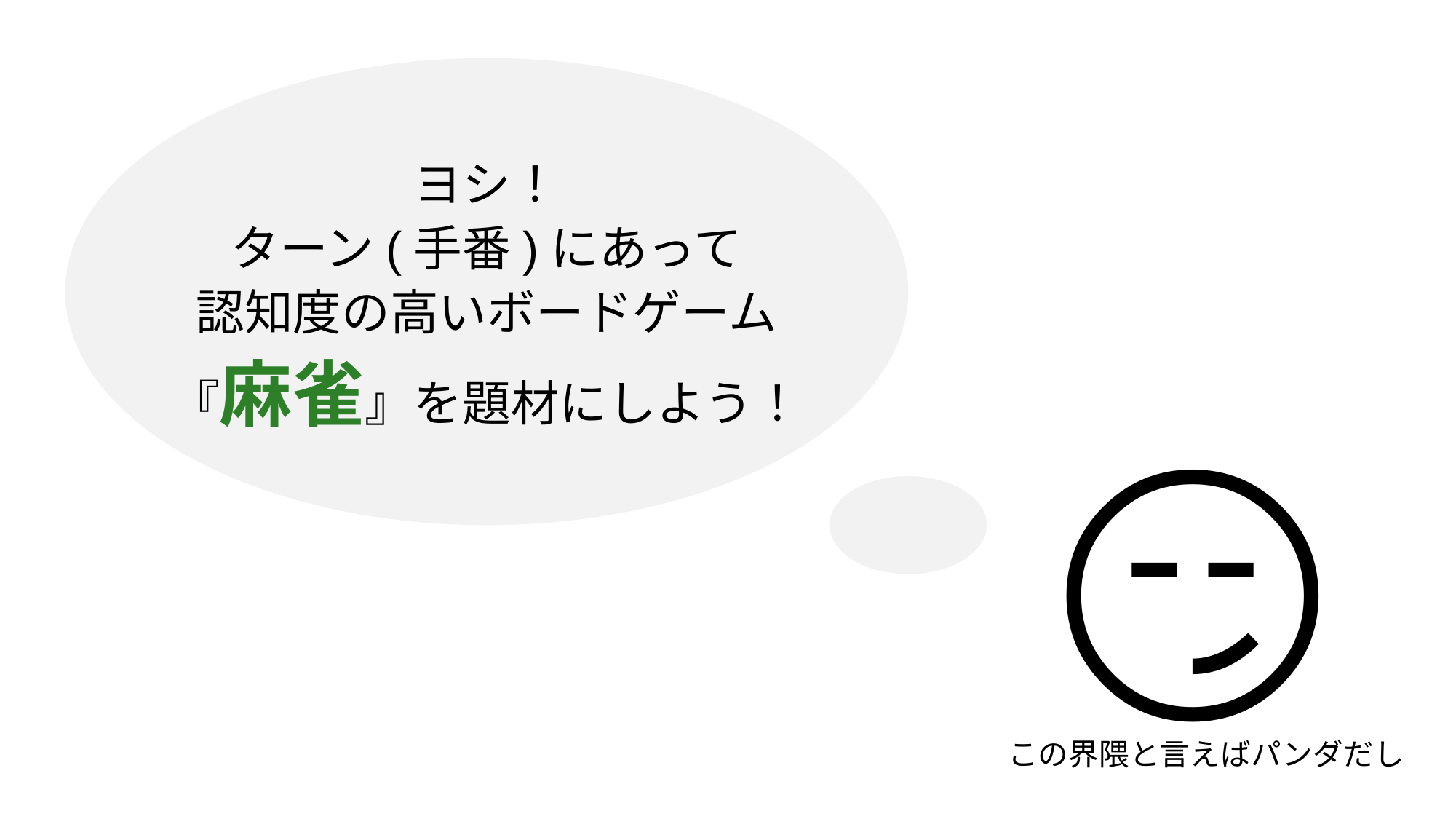

ヨシ！
ターン(手番)にあって
認知度の高いボードゲーム
『麻雀』を題材にしよう！
😏

この界隈と言えばパンダだし